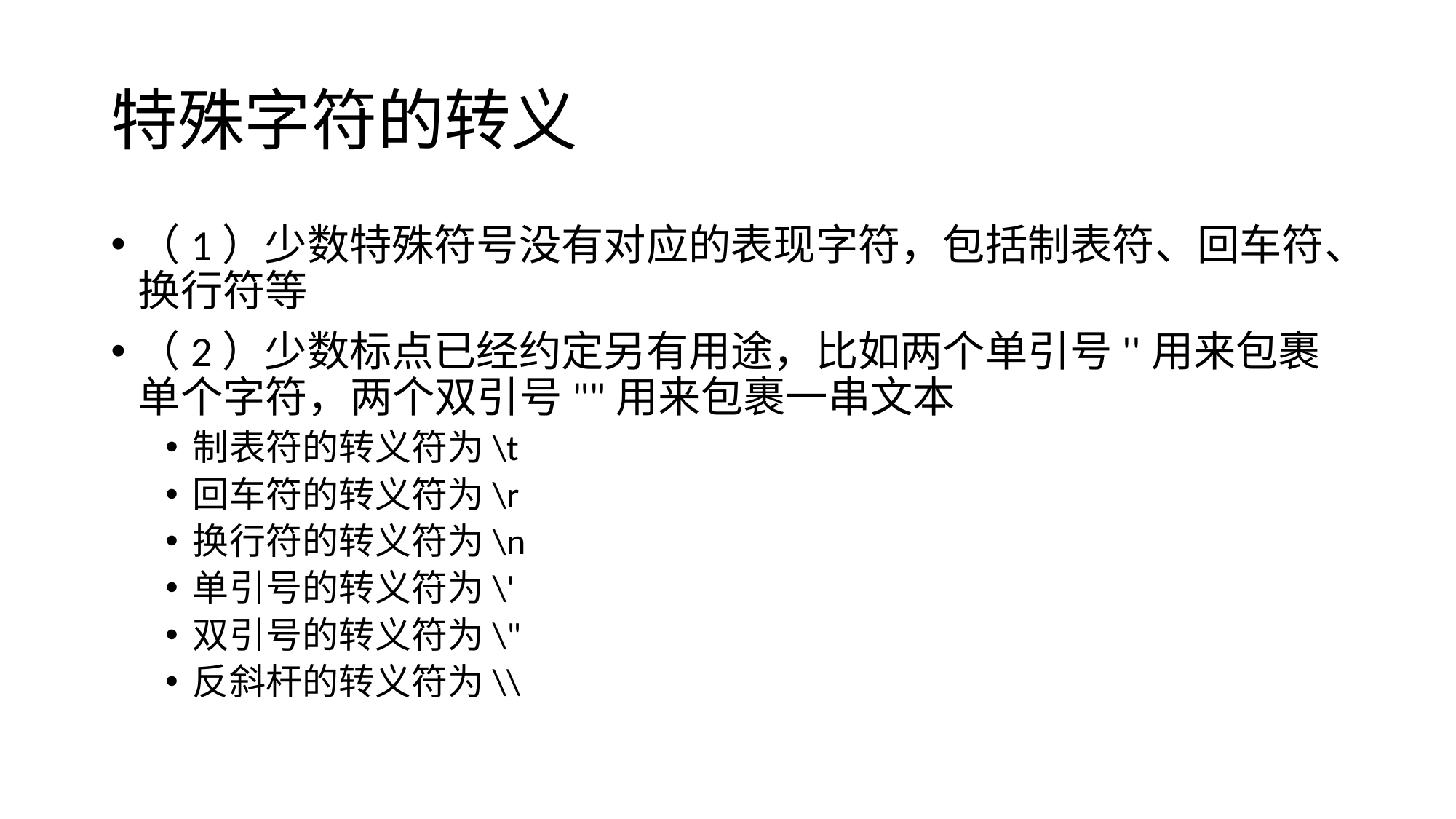

# 特殊字符的转义
（1）少数特殊符号没有对应的表现字符，包括制表符、回车符、换行符等
（2）少数标点已经约定另有用途，比如两个单引号''用来包裹单个字符，两个双引号""用来包裹一串文本
制表符的转义符为\t
回车符的转义符为\r
换行符的转义符为\n
单引号的转义符为\'
双引号的转义符为\"
反斜杆的转义符为\\